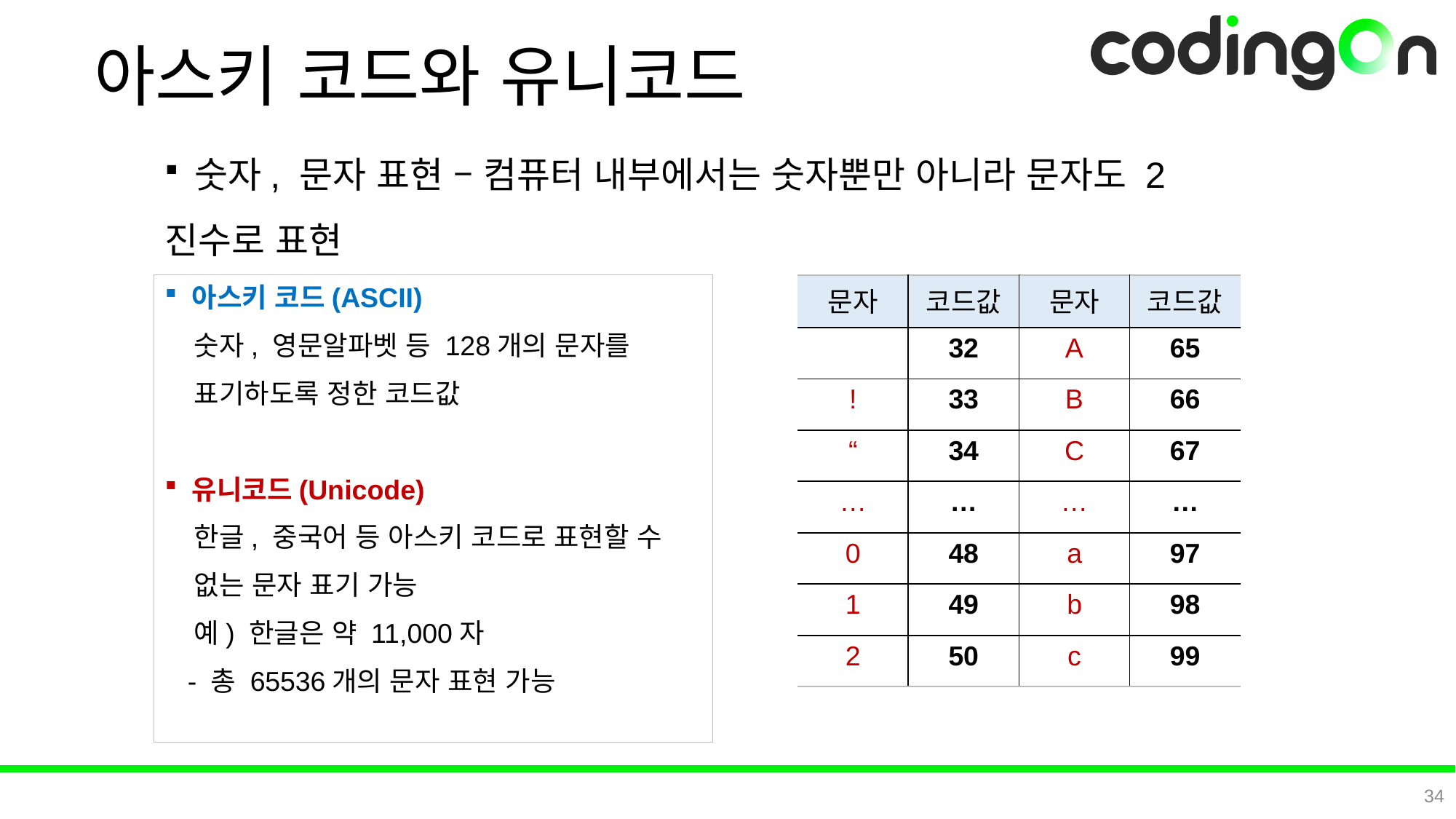

# 아스키 코드와 유니코드
 숫자, 문자 표현 – 컴퓨터 내부에서는 숫자뿐만 아니라 문자도 2진수로 표현
아스키 코드(ASCII)
   숫자, 영문알파벳 등 128개의 문자를
   표기하도록 정한 코드값

유니코드(Unicode)
   한글, 중국어 등 아스키 코드로 표현할 수
   없는 문자 표기 가능
   예) 한글은 약 11,000자
   - 총 65536개의 문자 표현 가능

| 문자 | 코드값 | 문자 | 코드값 |
| --- | --- | --- | --- |
|  | 32 | A | 65 |
| ! | 33 | B | 66 |
| “ | 34 | C | 67 |
| … | … | … | … |
| 0 | 48 | a | 97 |
| 1 | 49 | b | 98 |
| 2 | 50 | c | 99 |
34